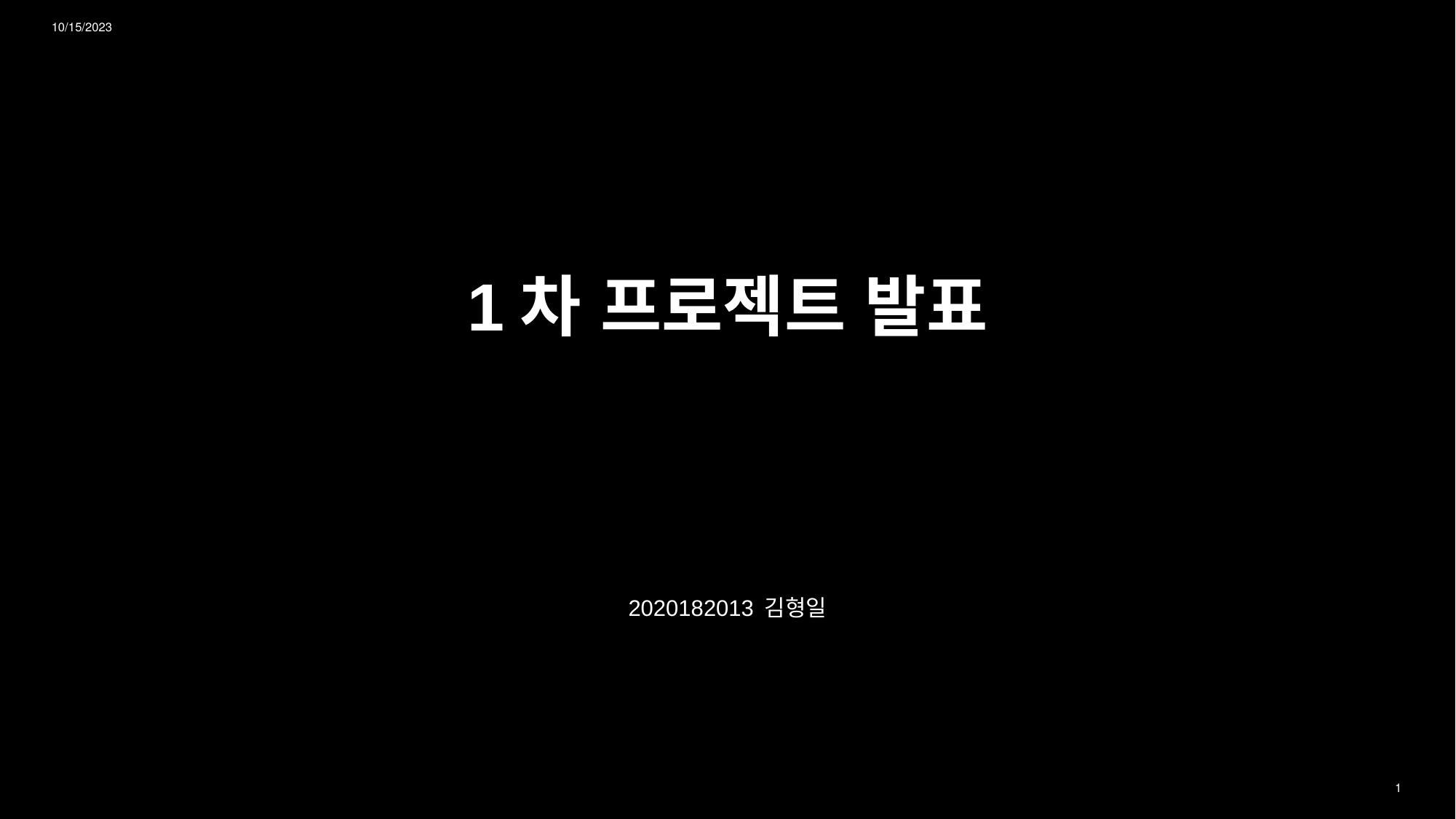

10/15/2023
# 1차 프로젝트 발표
2020182013 김형일
1